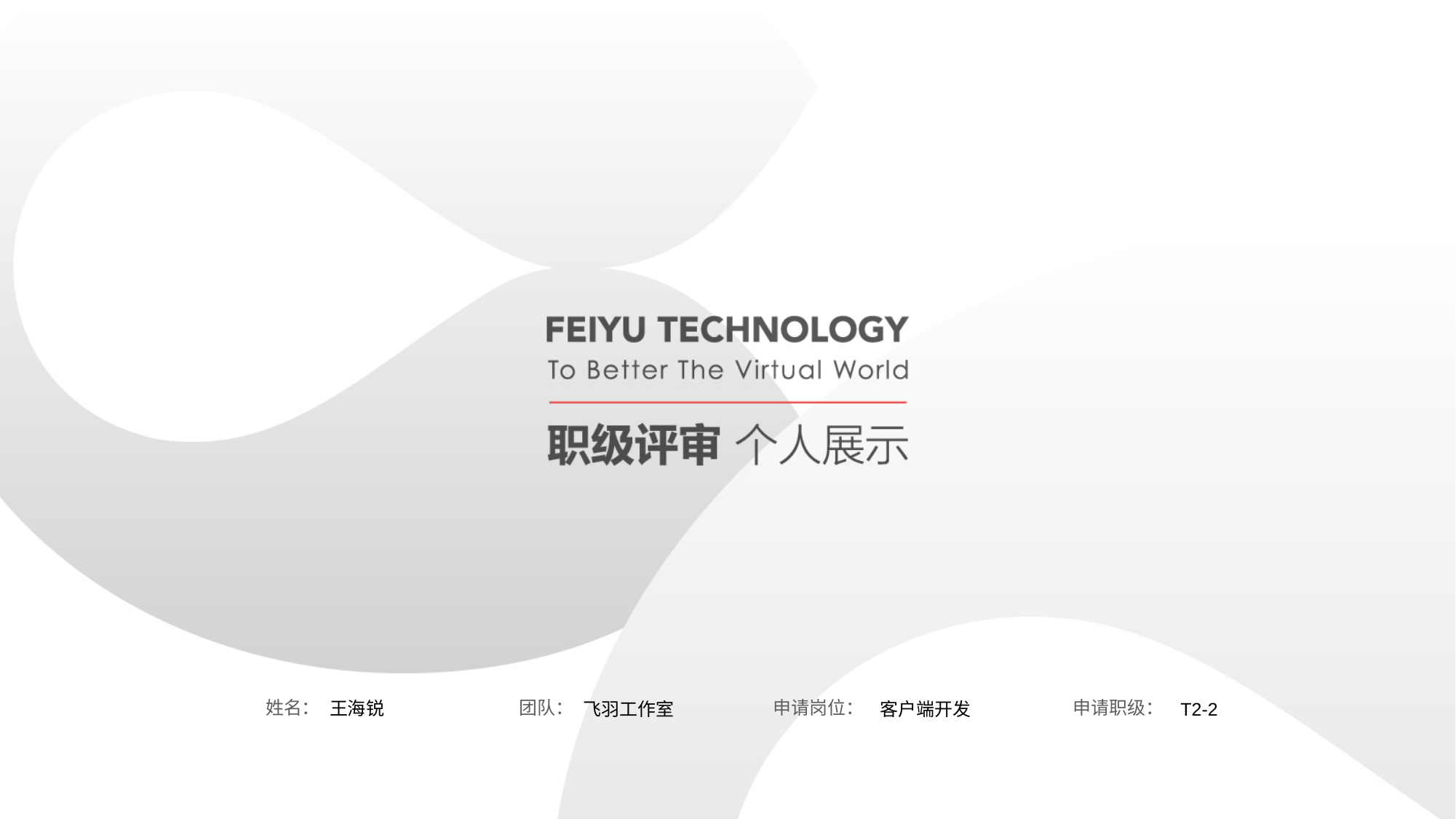

团队：
申请岗位：
申请职级：
姓名：
王海锐
T2-2
飞羽工作室
客户端开发